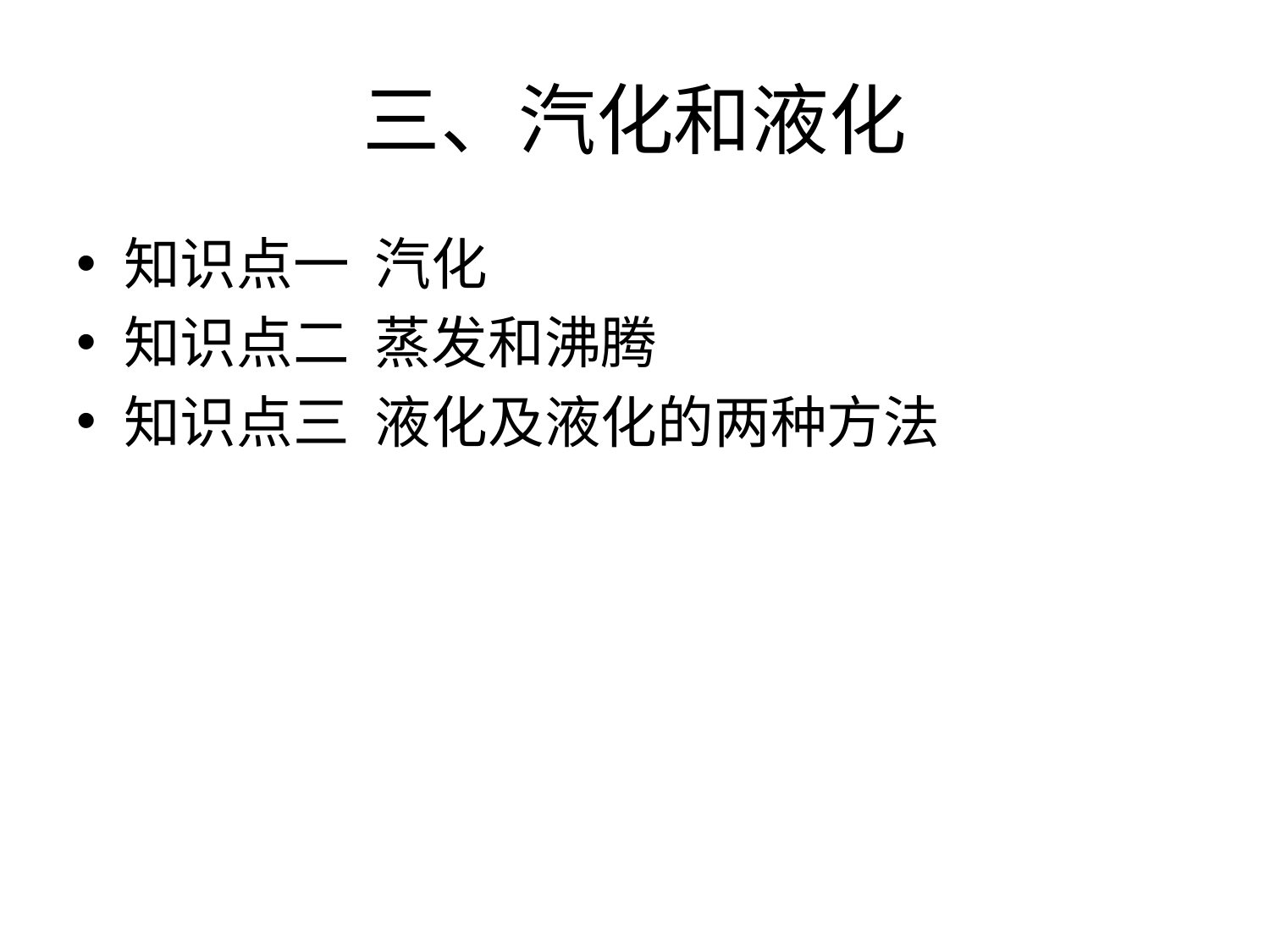

# 三、汽化和液化
知识点一  汽化
知识点二  蒸发和沸腾
知识点三  液化及液化的两种方法